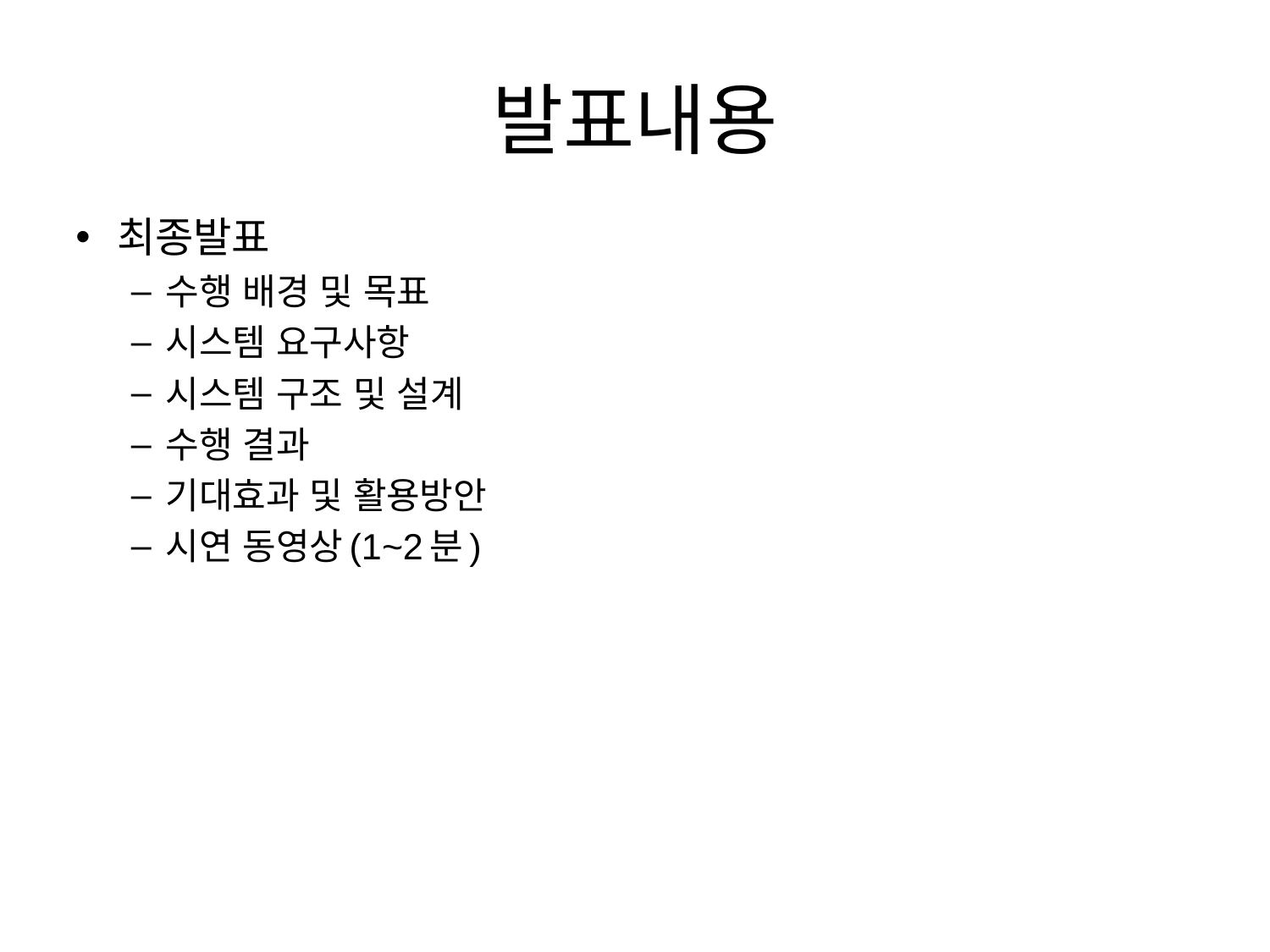

# 발표내용
최종발표
수행 배경 및 목표
시스템 요구사항
시스템 구조 및 설계
수행 결과
기대효과 및 활용방안
시연 동영상(1~2분)